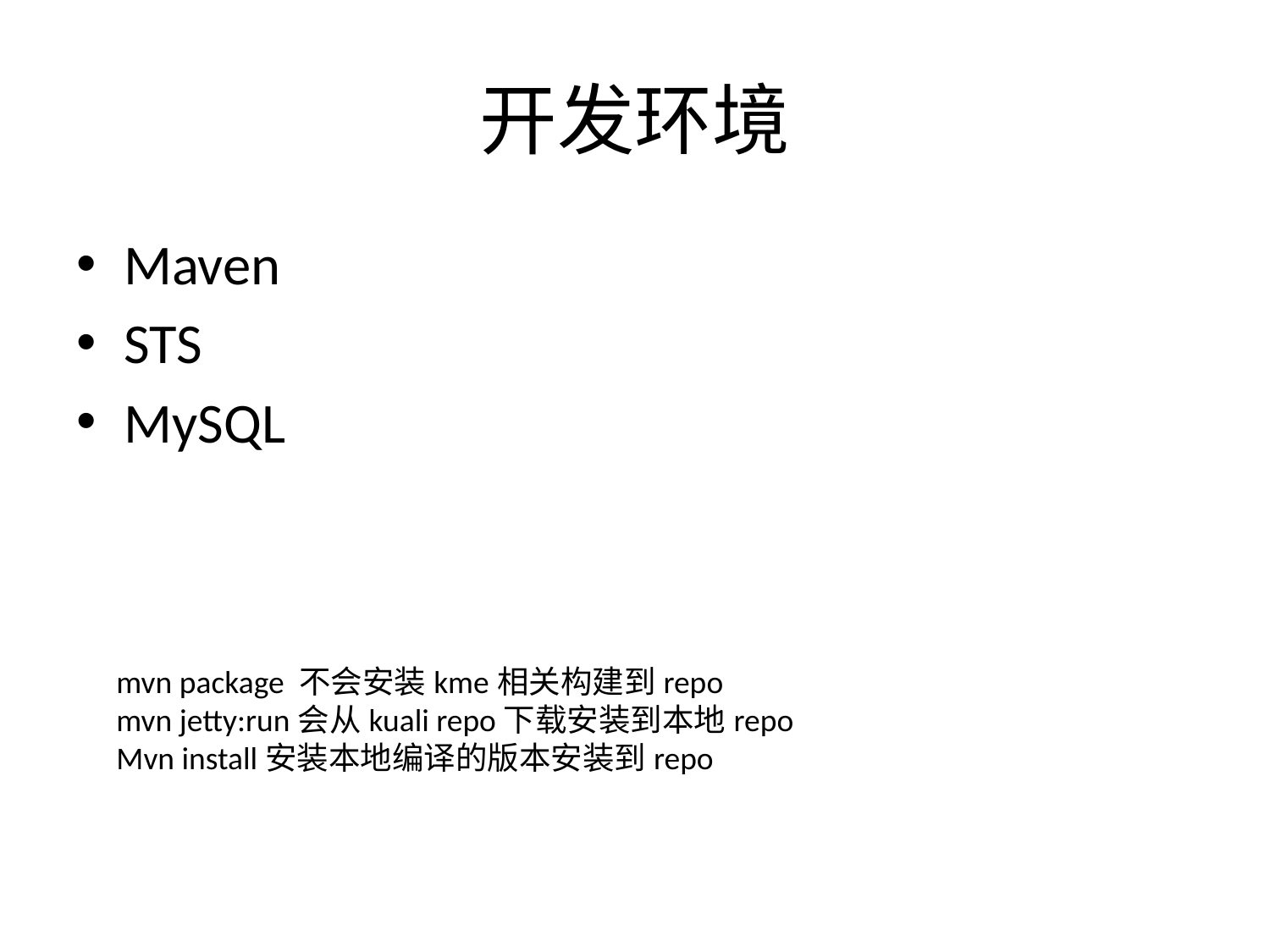

# 开发环境
Maven
STS
MySQL
mvn package 不会安装kme相关构建到repo
mvn jetty:run会从kuali repo下载安装到本地repo
Mvn install安装本地编译的版本安装到repo